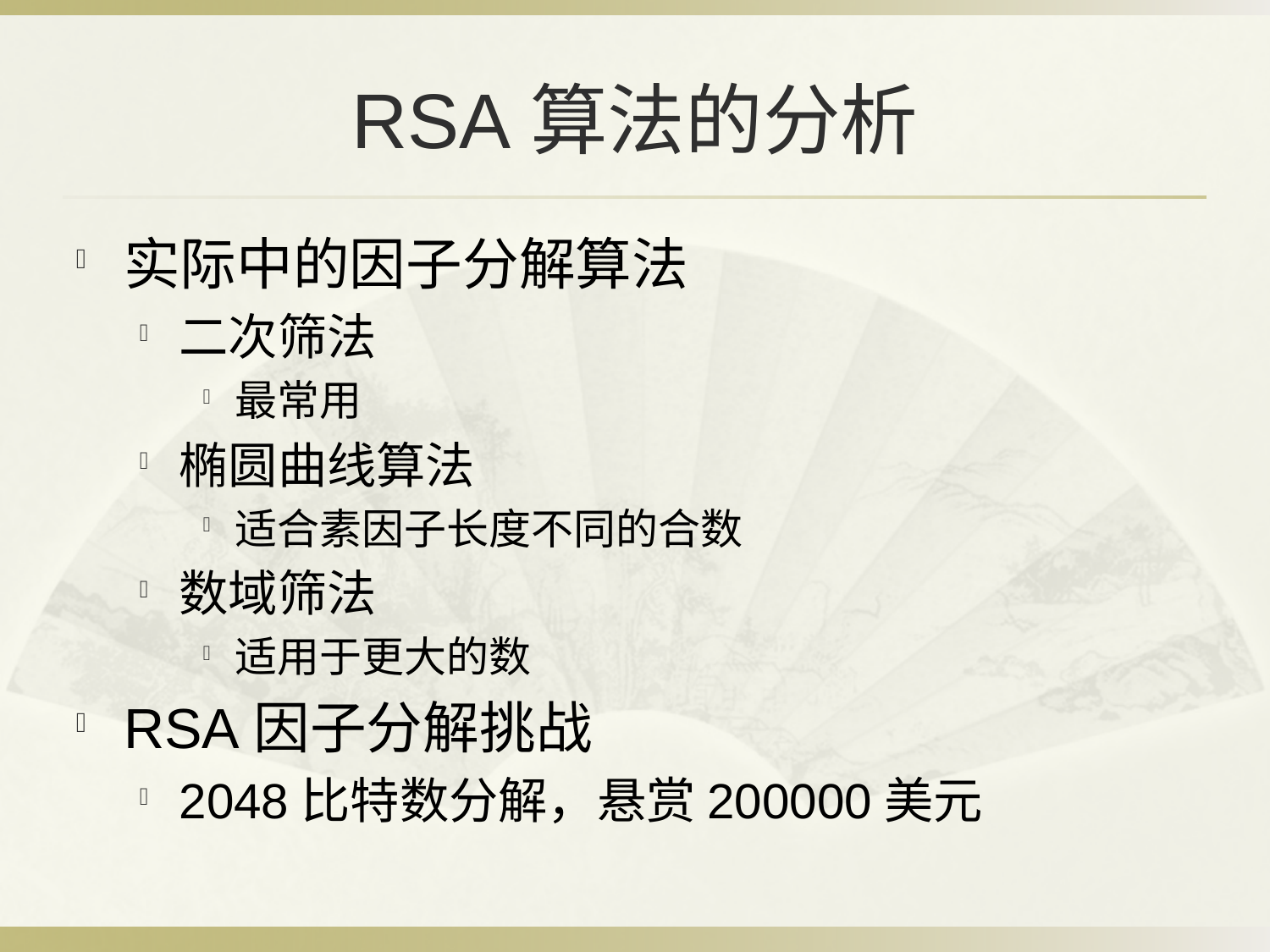

# RSA算法的分析
实际中的因子分解算法
二次筛法
最常用
椭圆曲线算法
适合素因子长度不同的合数
数域筛法
适用于更大的数
RSA因子分解挑战
2048比特数分解，悬赏200000美元